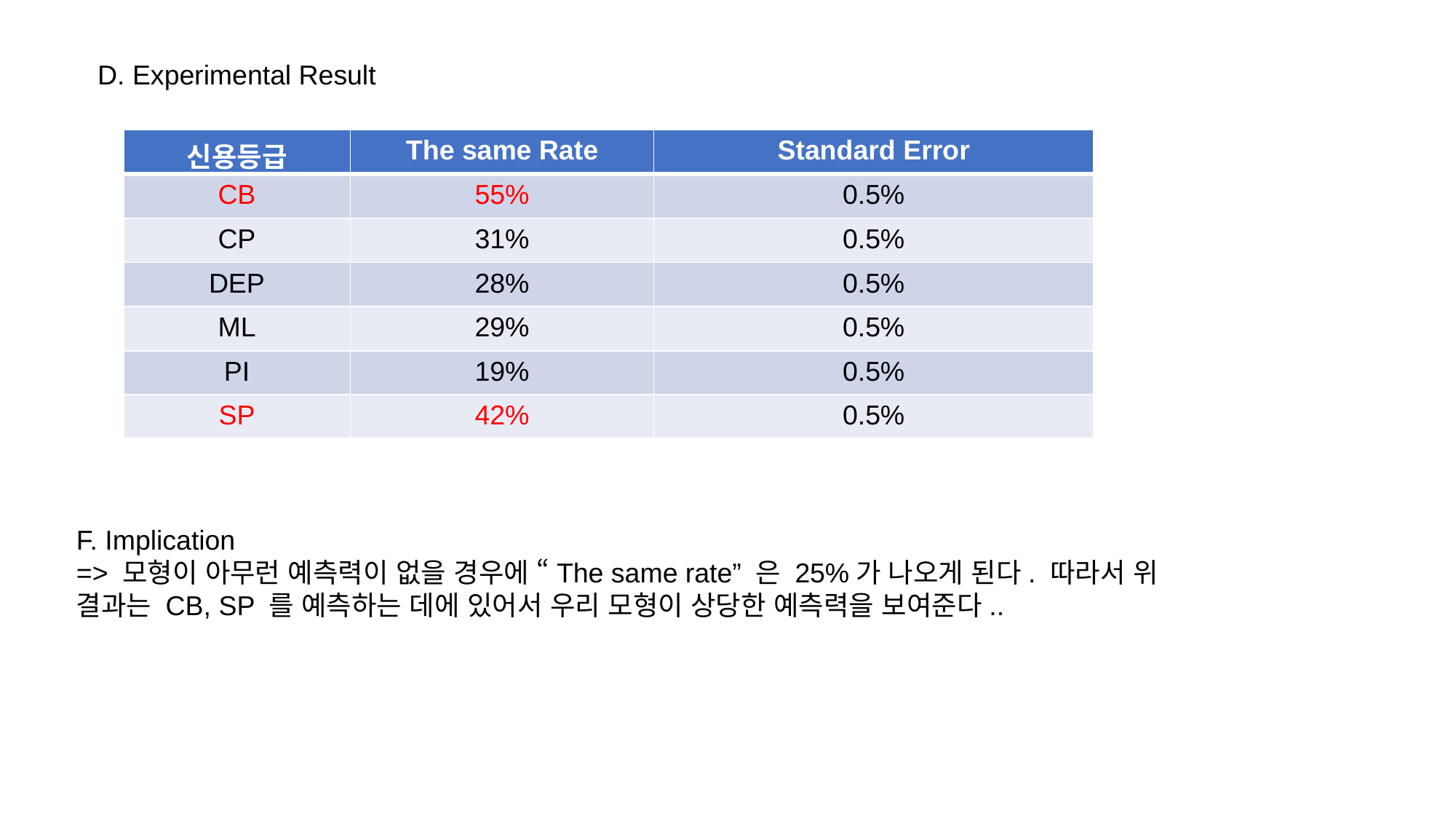

D. Experimental Result
| 신용등급 | The same Rate | Standard Error |
| --- | --- | --- |
| CB | 55% | 0.5% |
| CP | 31% | 0.5% |
| DEP | 28% | 0.5% |
| ML | 29% | 0.5% |
| PI | 19% | 0.5% |
| SP | 42% | 0.5% |
F. Implication
=> 모형이 아무런 예측력이 없을 경우에 “The same rate” 은 25%가 나오게 된다. 따라서 위 결과는 CB, SP 를 예측하는 데에 있어서 우리 모형이 상당한 예측력을 보여준다..